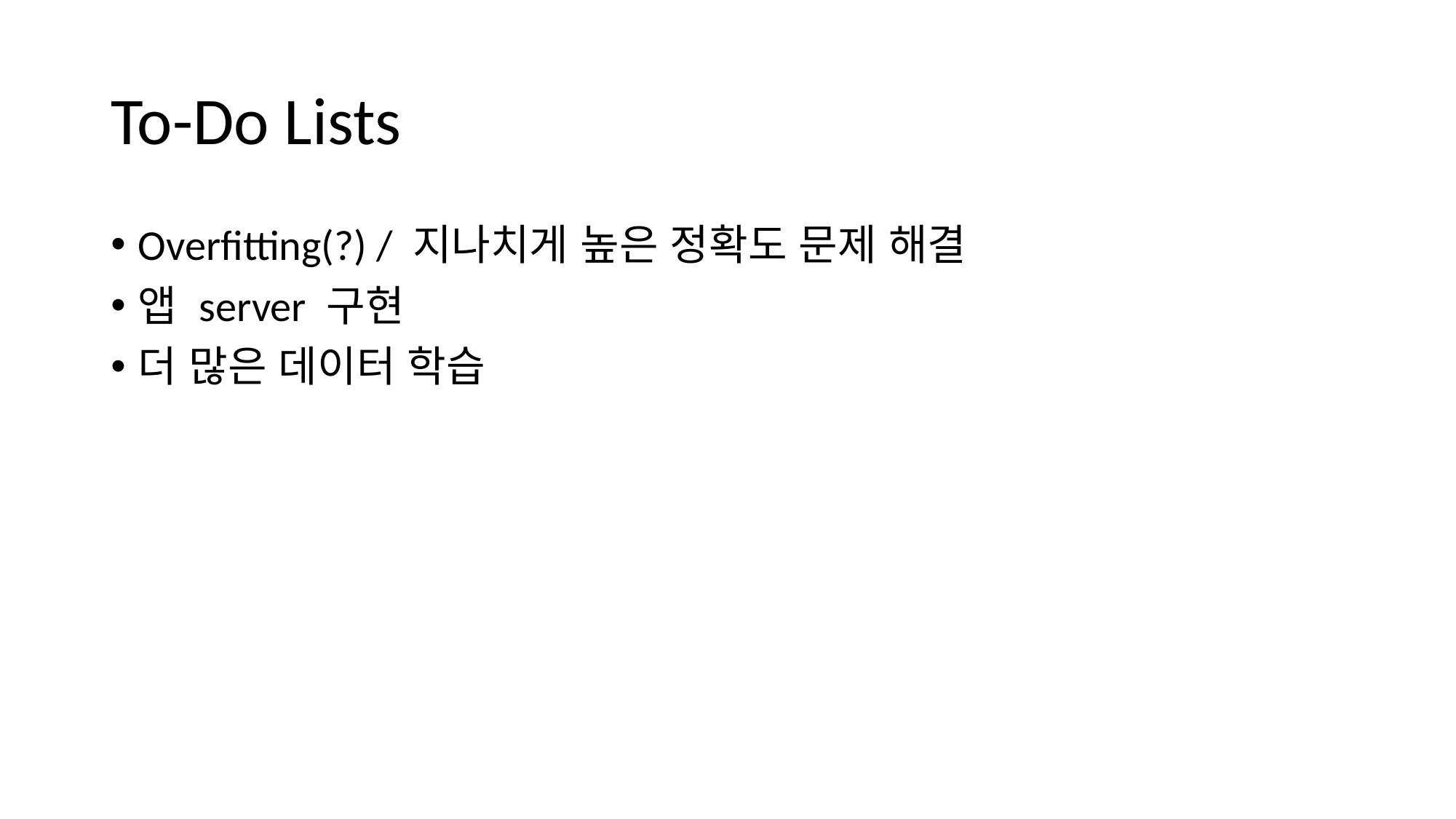

# To-Do Lists
Overfitting(?) / 지나치게 높은 정확도 문제 해결
앱 server 구현
더 많은 데이터 학습